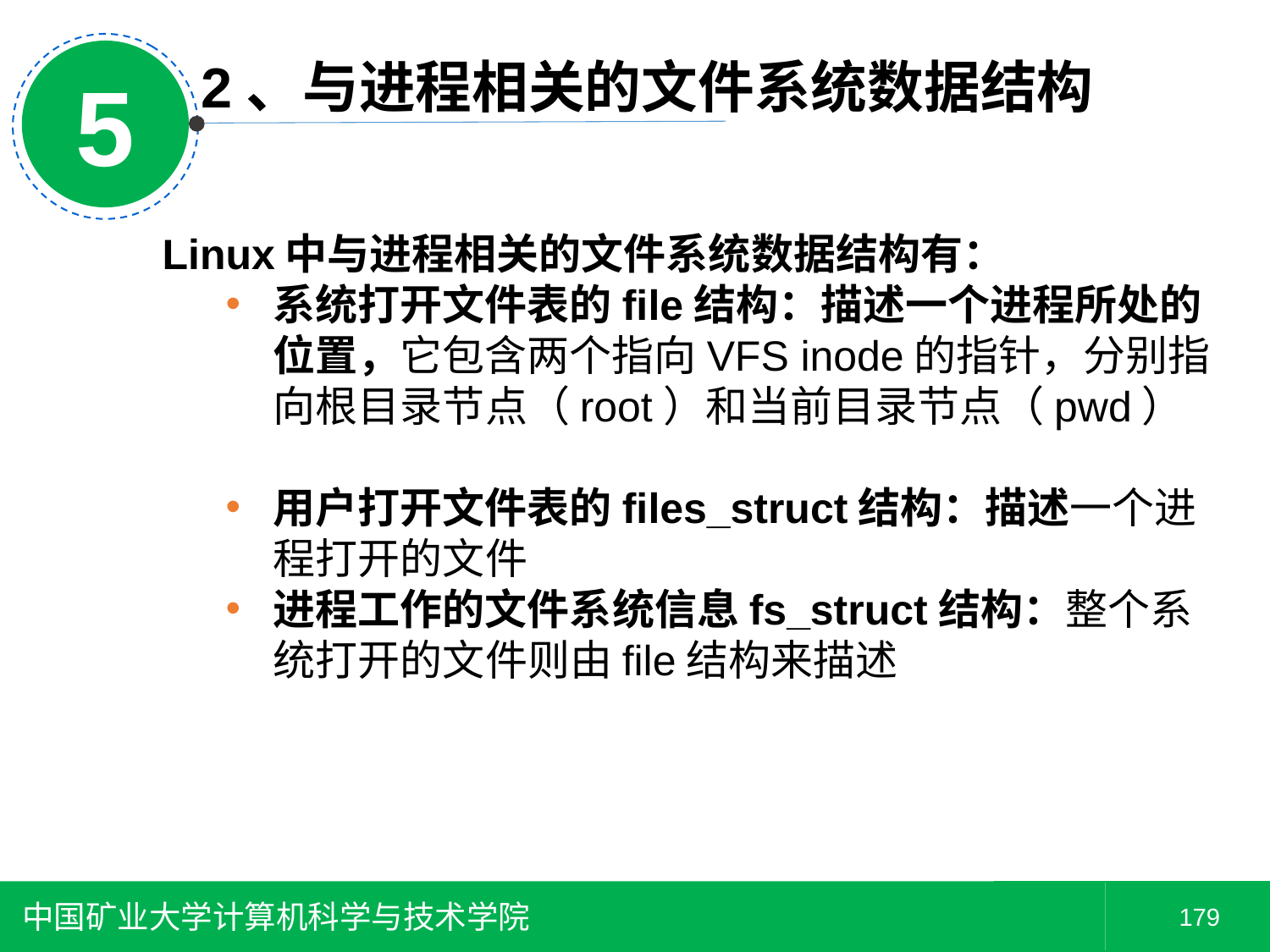

5
2、与进程相关的文件系统数据结构

Linux中与进程相关的文件系统数据结构有：
系统打开文件表的file结构：描述一个进程所处的位置，它包含两个指向VFS inode的指针，分别指向根目录节点（root）和当前目录节点（pwd）

用户打开文件表的files_struct结构：描述一个进程打开的文件
进程工作的文件系统信息fs_struct结构：整个系统打开的文件则由file结构来描述